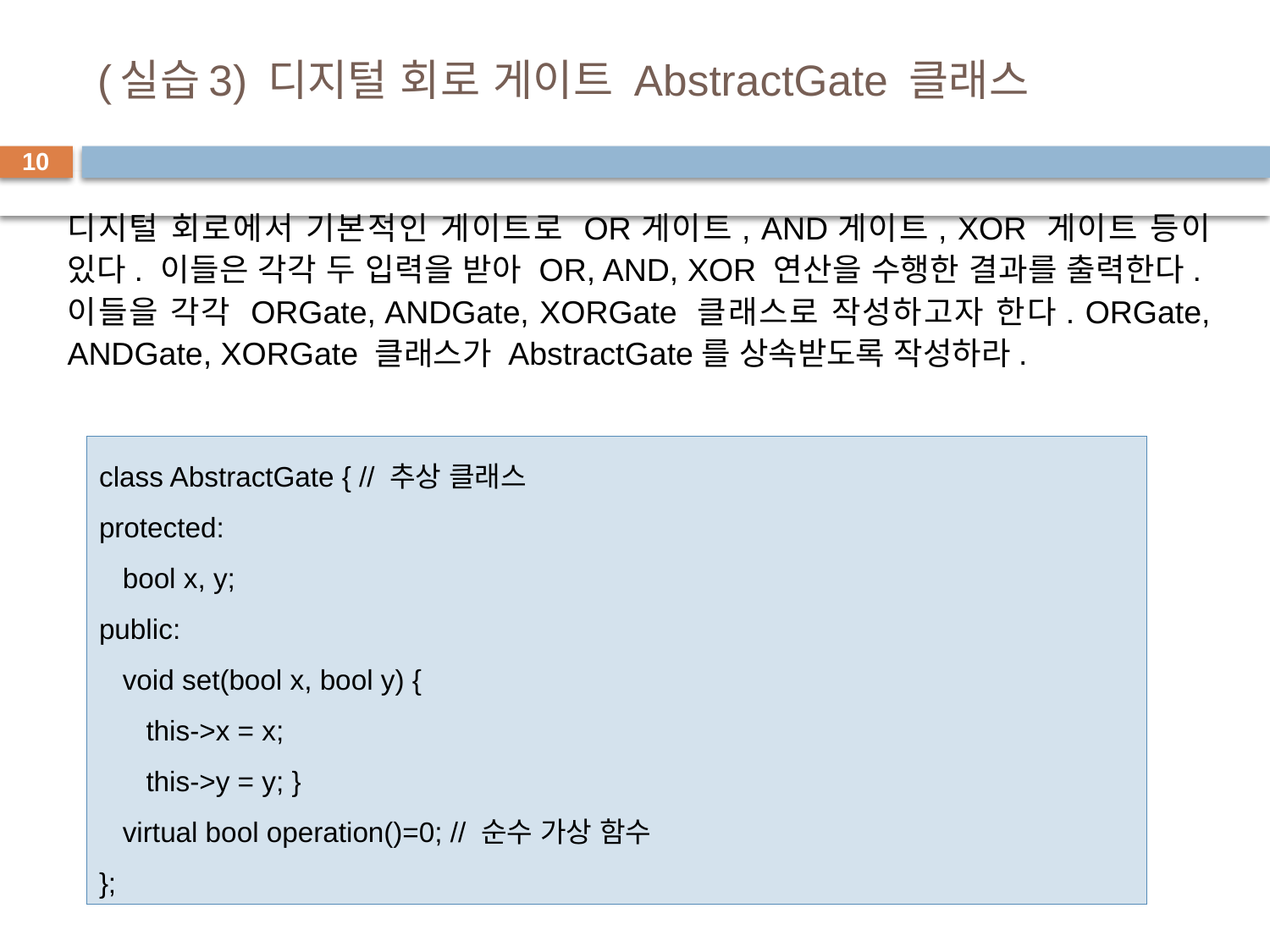

# (실습3) 디지털 회로 게이트 AbstractGate 클래스
10
디지털 회로에서 기본적인 게이트로 OR게이트, AND게이트, XOR 게이트 등이 있다. 이들은 각각 두 입력을 받아 OR, AND, XOR 연산을 수행한 결과를 출력한다.  이들을 각각 ORGate, ANDGate, XORGate 클래스로 작성하고자 한다. ORGate, ANDGate, XORGate 클래스가 AbstractGate를 상속받도록 작성하라.
class AbstractGate { // 추상 클래스
protected:
   bool x, y;
public:
   void set(bool x, bool y) {
      this->x = x;
      this->y = y; }
   virtual bool operation()=0; // 순수 가상 함수
};